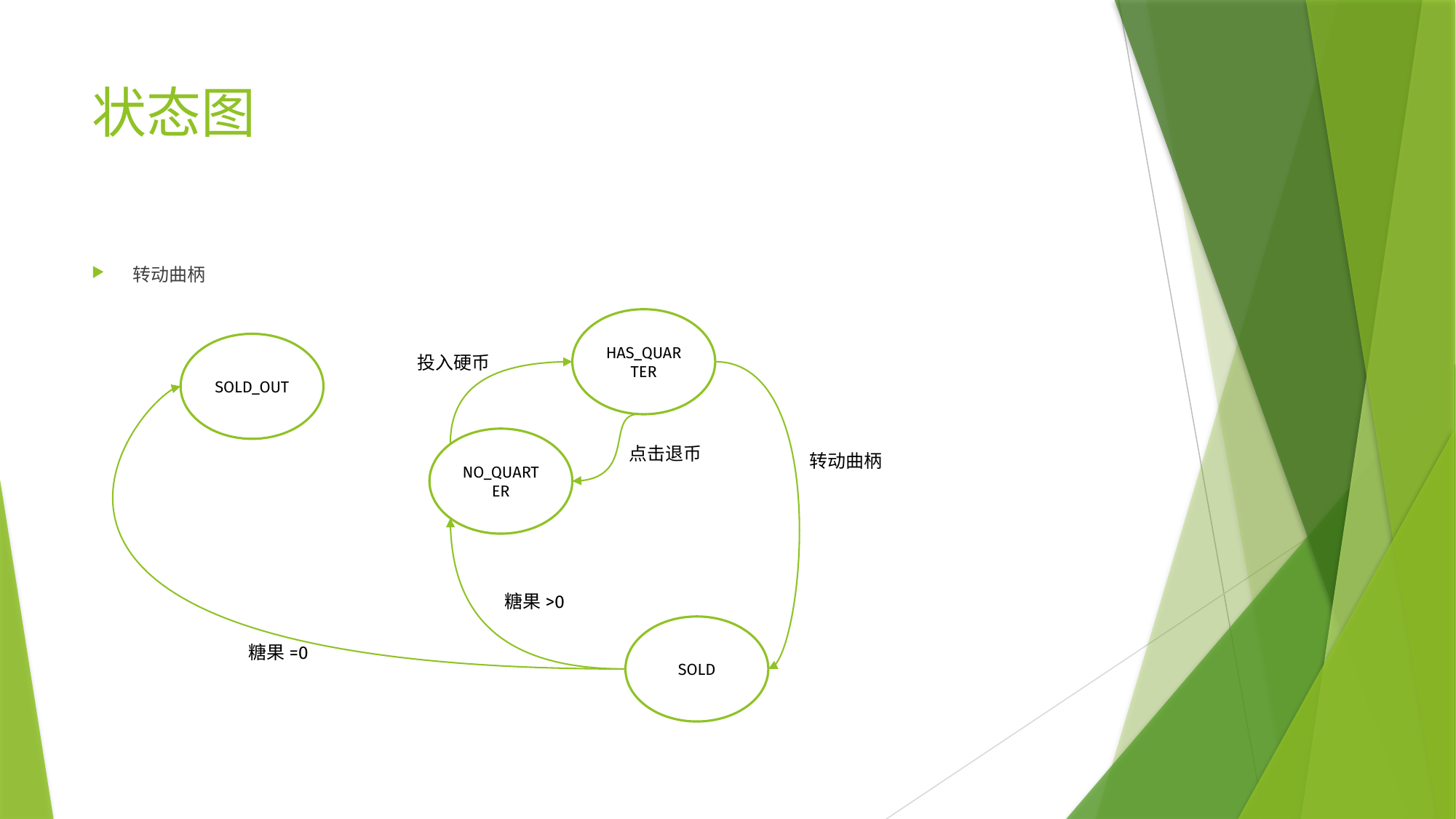

# 状态图
转动曲柄
HAS_QUARTER
SOLD_OUT
投入硬币
NO_QUARTER
点击退币
转动曲柄
糖果>0
SOLD
糖果=0